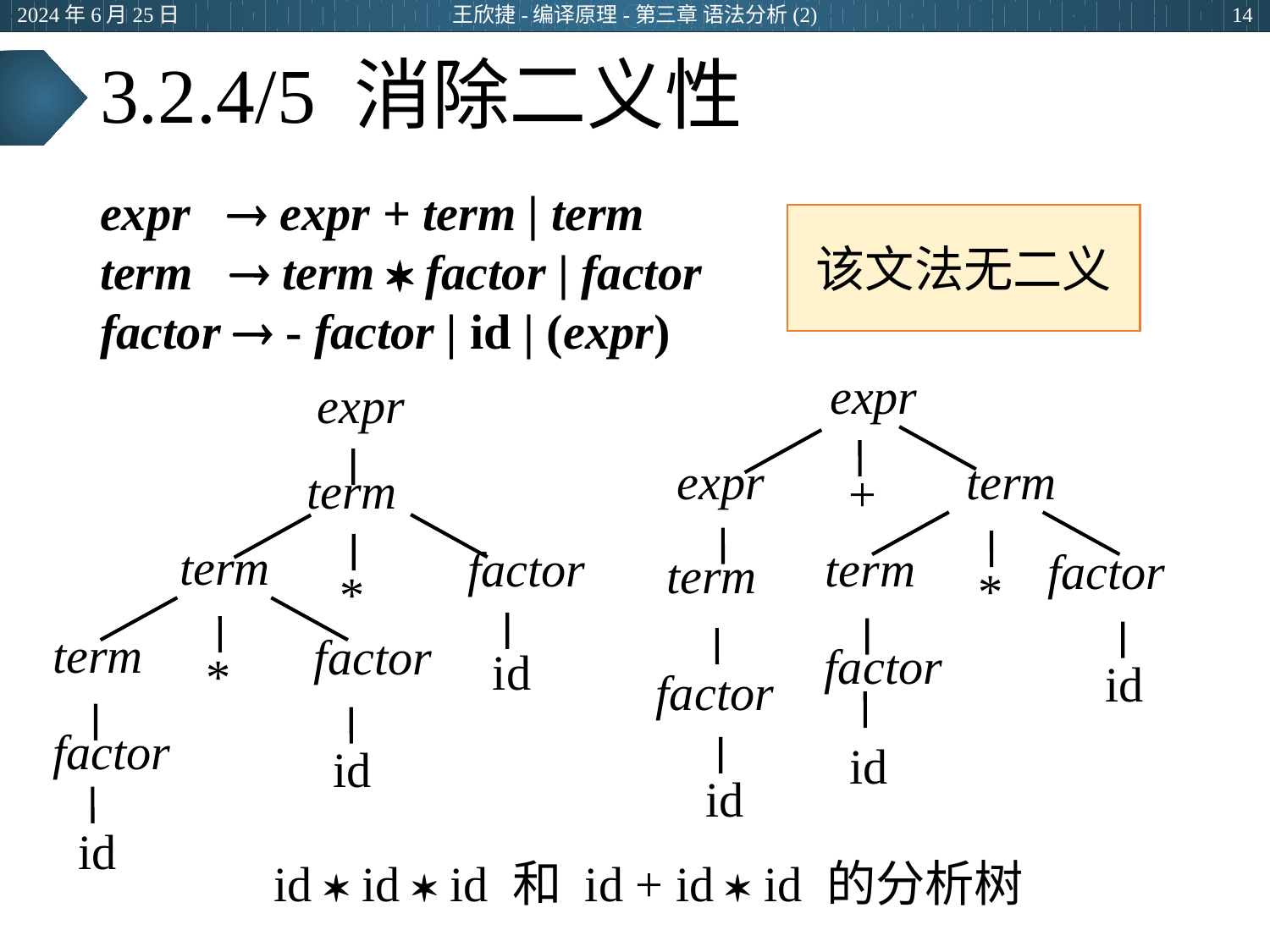

2024年6月25日
王欣捷-编译原理-第三章 语法分析(2)
14
# 3.2.4/5 消除二义性
expr   → expr + term | term
term   → term ∗ factor | factor
factor → - factor | id | (expr)

该文法无二义
expr

expr
term
+

term
factor
term
*

factor
id
factor

id

id
expr

term

term

factor

*

term
factor
id
*

factor
id

id
id ∗ id ∗ id 和 id + id ∗ id 的分析树